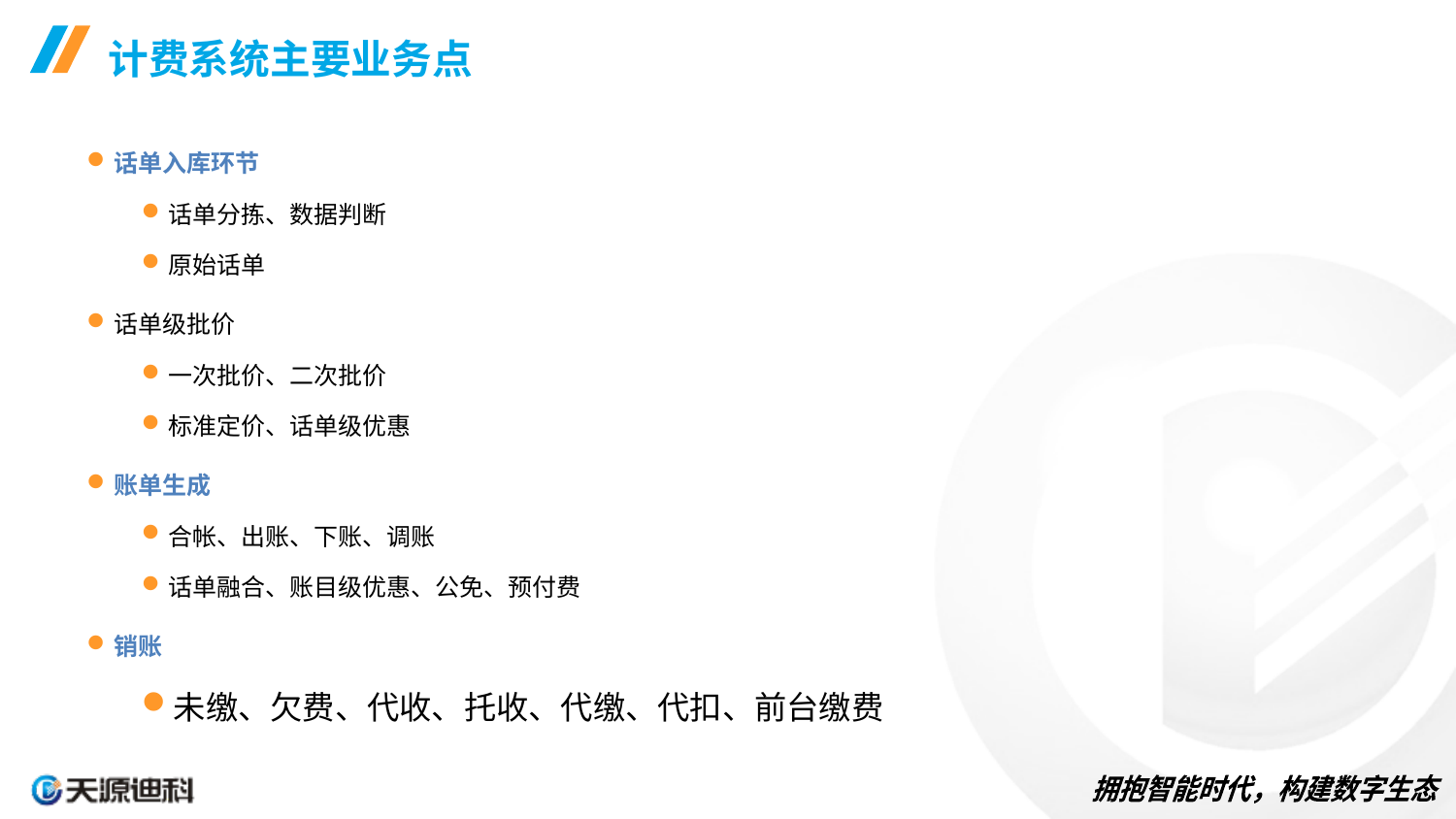

# 计费系统主要业务点
话单入库环节
话单分拣、数据判断
原始话单
话单级批价
一次批价、二次批价
标准定价、话单级优惠
账单生成
合帐、出账、下账、调账
话单融合、账目级优惠、公免、预付费
销账
未缴、欠费、代收、托收、代缴、代扣、前台缴费
10